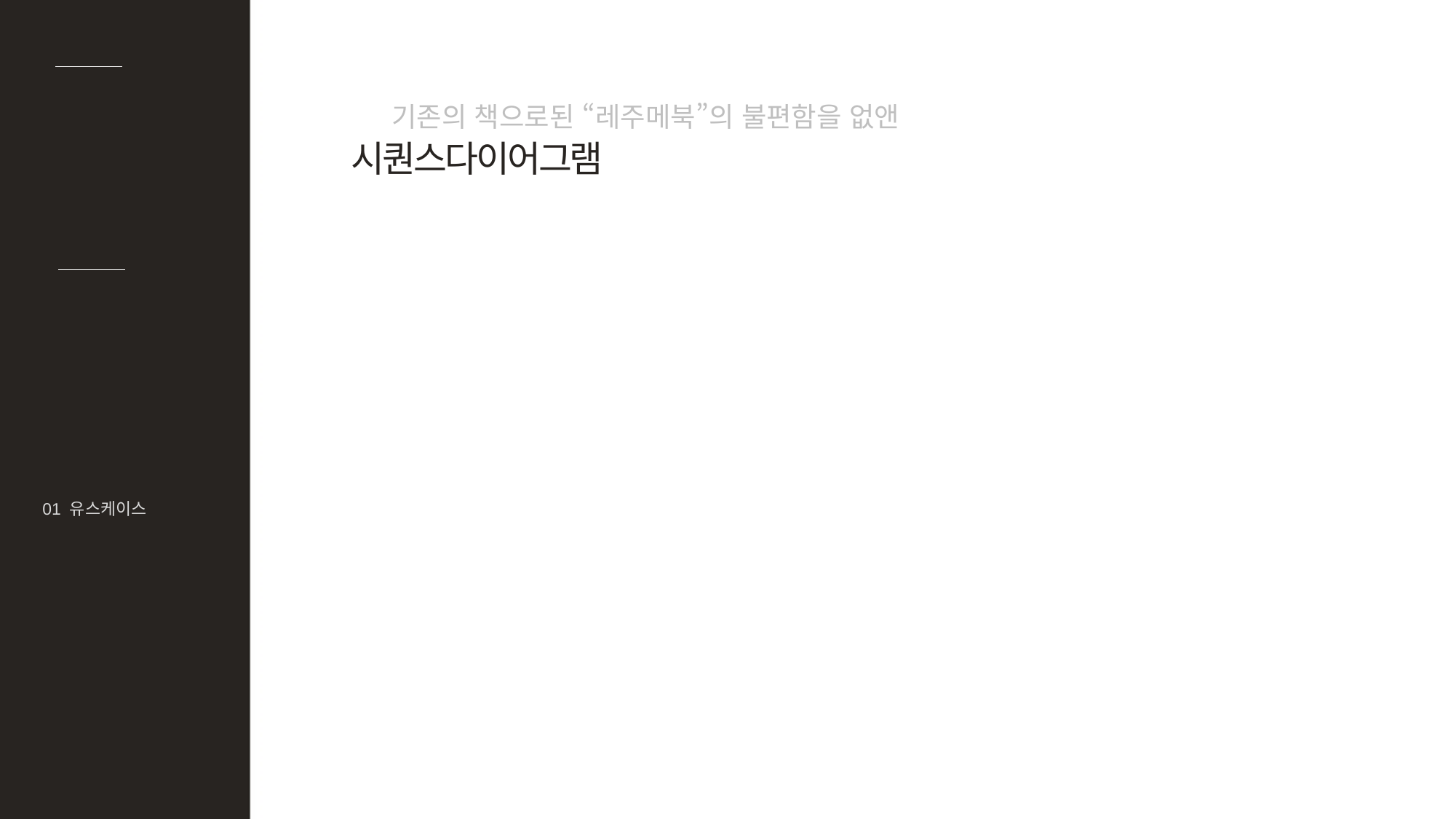

#
기존의 책으로된 “레주메북”의 불편함을 없앤
02
UML

시퀀스다이어그램
01 유스케이스
02 시퀀스 다이어그램